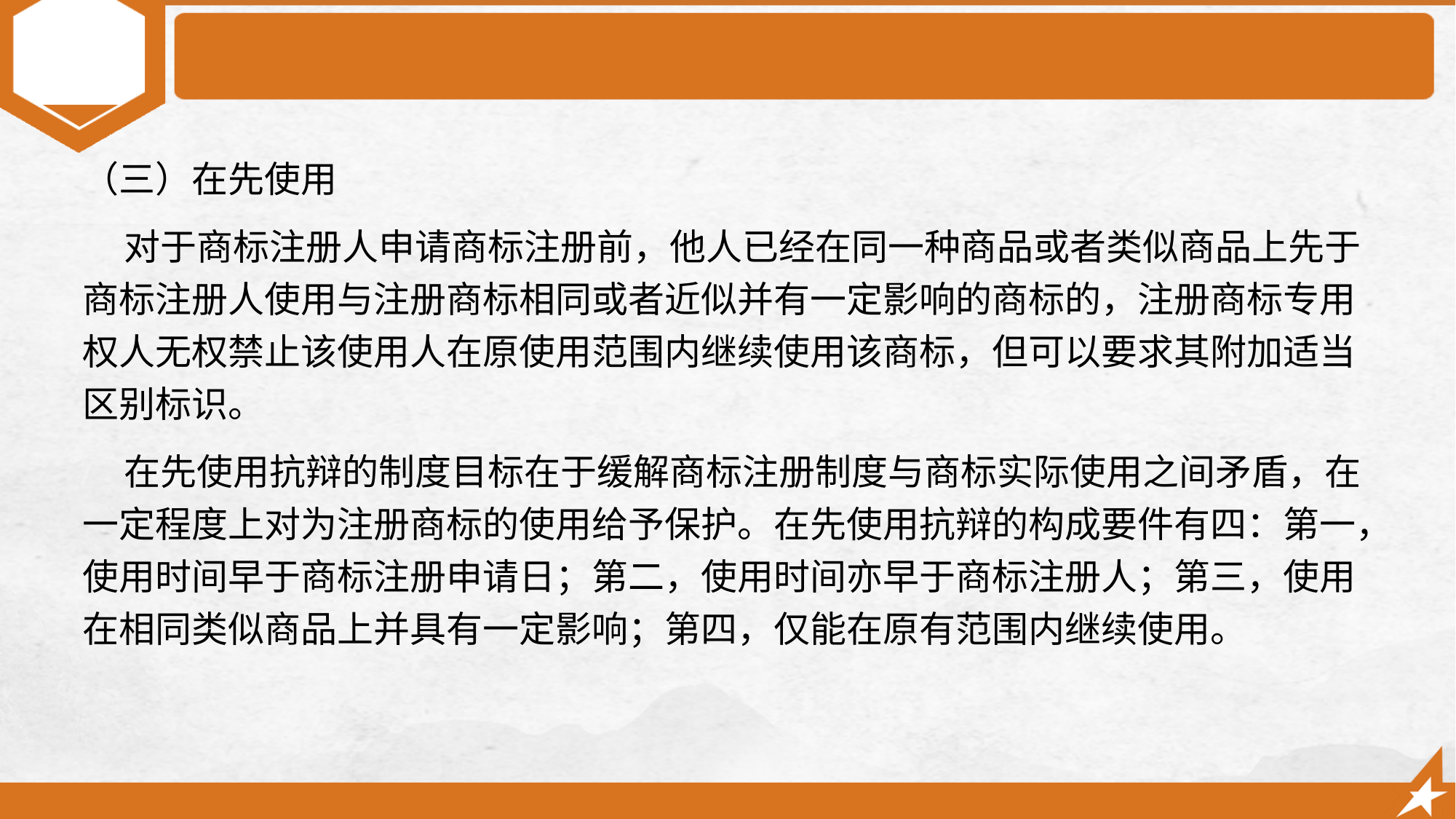

（三）在先使用
    对于商标注册人申请商标注册前，他人已经在同一种商品或者类似商品上先于商标注册人使用与注册商标相同或者近似并有一定影响的商标的，注册商标专用权人无权禁止该使用人在原使用范围内继续使用该商标，但可以要求其附加适当区别标识。
    在先使用抗辩的制度目标在于缓解商标注册制度与商标实际使用之间矛盾，在一定程度上对为注册商标的使用给予保护。在先使用抗辩的构成要件有四：第一，使用时间早于商标注册申请日；第二，使用时间亦早于商标注册人；第三，使用在相同类似商品上并具有一定影响；第四，仅能在原有范围内继续使用。